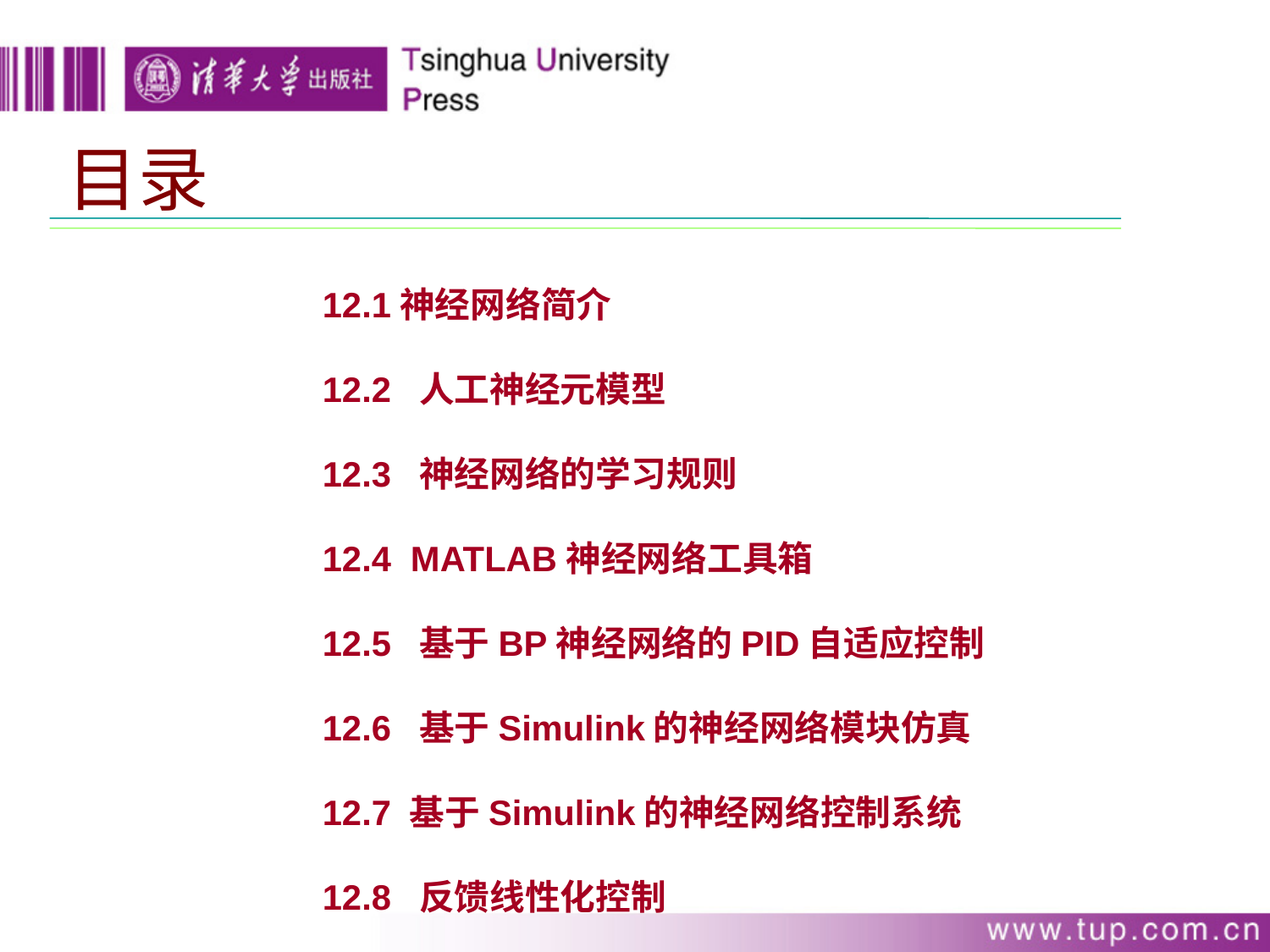

目录
12.1神经网络简介

12.2  人工神经元模型

12.3  神经网络的学习规则

12.4  MATLAB神经网络工具箱

12.5  基于BP神经网络的PID自适应控制

12.6  基于Simulink的神经网络模块仿真

12.7 基于Simulink的神经网络控制系统

12.8  反馈线性化控制